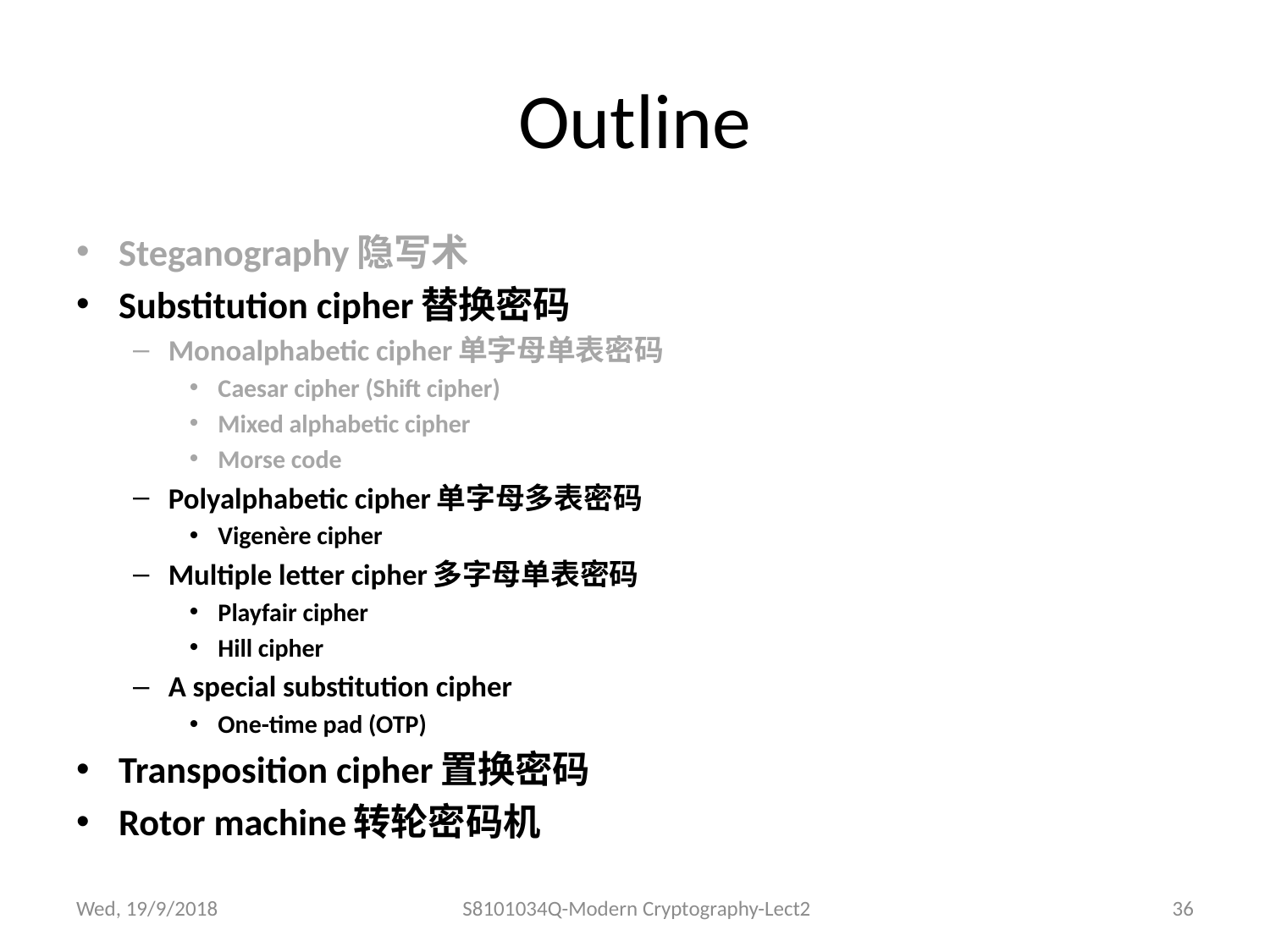

# Outline
Steganography隐写术
Substitution cipher替换密码
Monoalphabetic cipher单字母单表密码
Caesar cipher (Shift cipher)
Mixed alphabetic cipher
Morse code
Polyalphabetic cipher单字母多表密码
Vigenère cipher
Multiple letter cipher多字母单表密码
Playfair cipher
Hill cipher
A special substitution cipher
One-time pad (OTP)
Transposition cipher置换密码
Rotor machine转轮密码机
Wed, 19/9/2018
S8101034Q-Modern Cryptography-Lect2
36